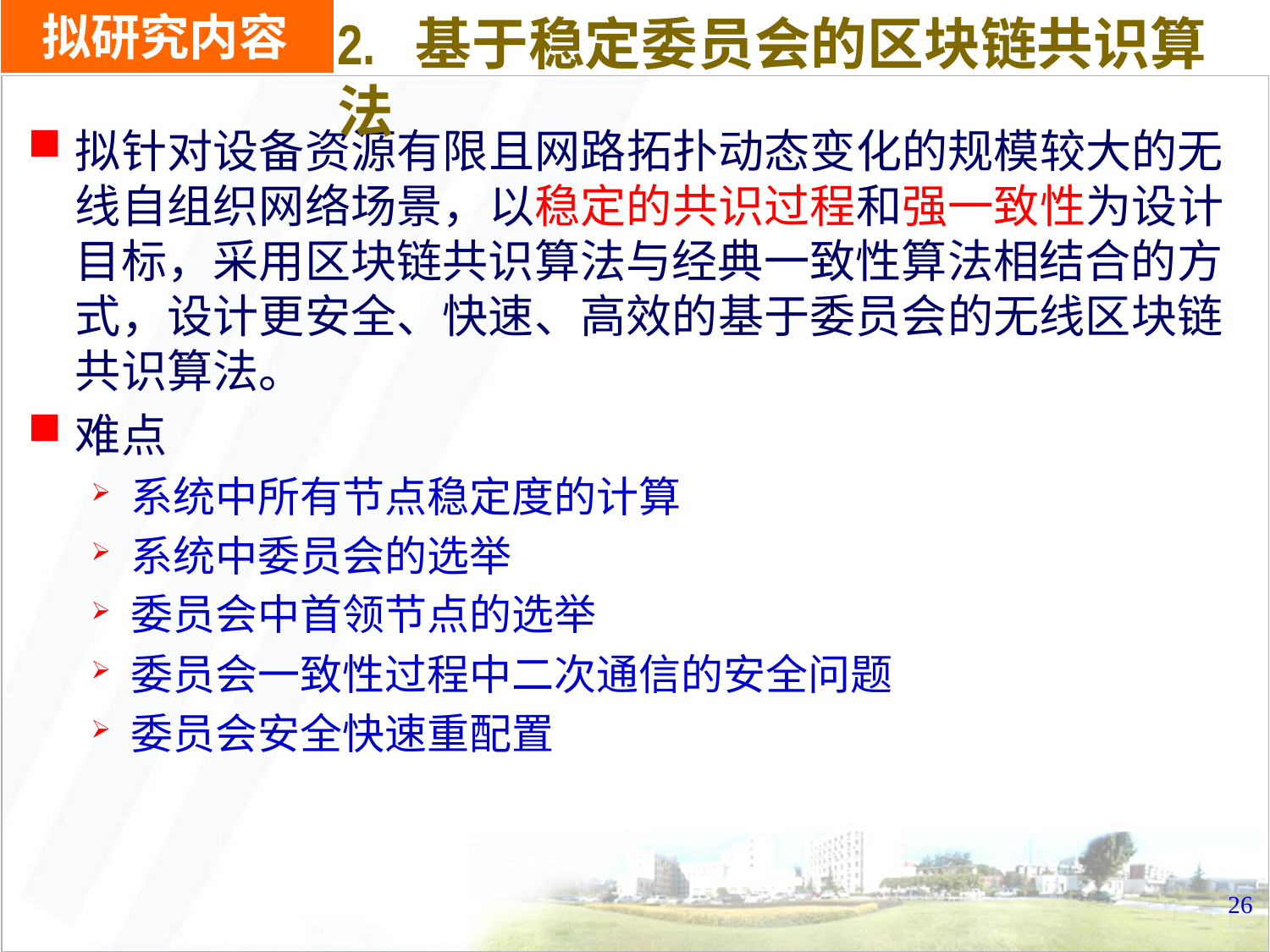

# 拟研究内容
2.  基于稳定委员会的区块链共识算法

拟针对设备资源有限且网路拓扑动态变化的规模较大的无线自组织网络场景，以稳定的共识过程和强一致性为设计目标，采用区块链共识算法与经典一致性算法相结合的方式，设计更安全、快速、高效的基于委员会的无线区块链共识算法。
难点
系统中所有节点稳定度的计算
系统中委员会的选举
委员会中首领节点的选举
委员会一致性过程中二次通信的安全问题
委员会安全快速重配置

26